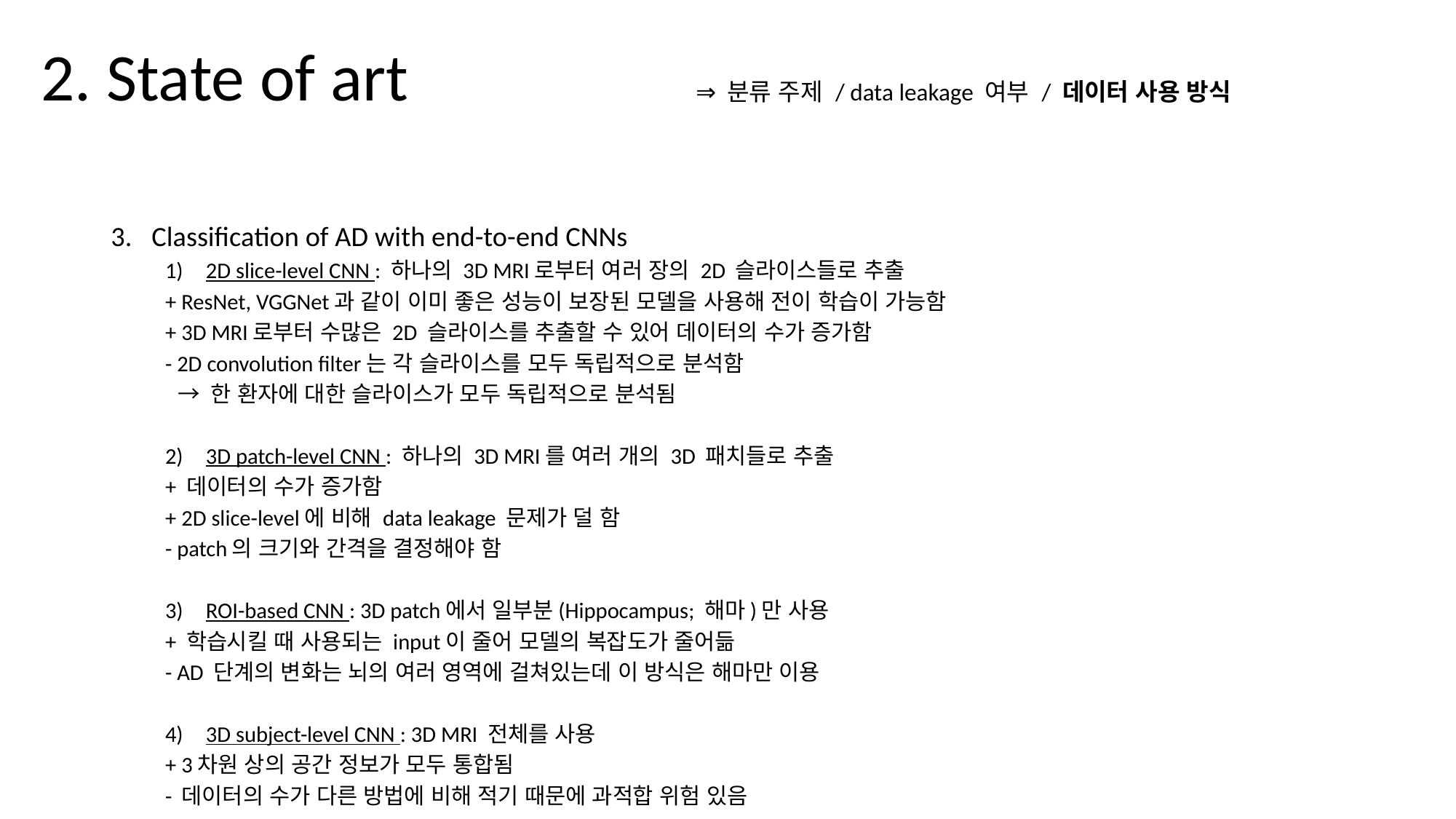

# 2. State of art			⇒ 분류 주제 / data leakage 여부 / 데이터 사용 방식
Classification of AD with end-to-end CNNs
2D slice-level CNN : 하나의 3D MRI로부터 여러 장의 2D 슬라이스들로 추출
	+ ResNet, VGGNet과 같이 이미 좋은 성능이 보장된 모델을 사용해 전이 학습이 가능함
	+ 3D MRI로부터 수많은 2D 슬라이스를 추출할 수 있어 데이터의 수가 증가함
	- 2D convolution filter는 각 슬라이스를 모두 독립적으로 분석함
	  → 한 환자에 대한 슬라이스가 모두 독립적으로 분석됨

3D patch-level CNN : 하나의 3D MRI를 여러 개의 3D 패치들로 추출
	+ 데이터의 수가 증가함
	+ 2D slice-level에 비해 data leakage 문제가 덜 함
	- patch의 크기와 간격을 결정해야 함

ROI-based CNN : 3D patch에서 일부분(Hippocampus; 해마)만 사용
	+ 학습시킬 때 사용되는 input이 줄어 모델의 복잡도가 줄어듦
	- AD 단계의 변화는 뇌의 여러 영역에 걸쳐있는데 이 방식은 해마만 이용

3D subject-level CNN : 3D MRI 전체를 사용
	+ 3차원 상의 공간 정보가 모두 통합됨
	- 데이터의 수가 다른 방법에 비해 적기 때문에 과적합 위험 있음